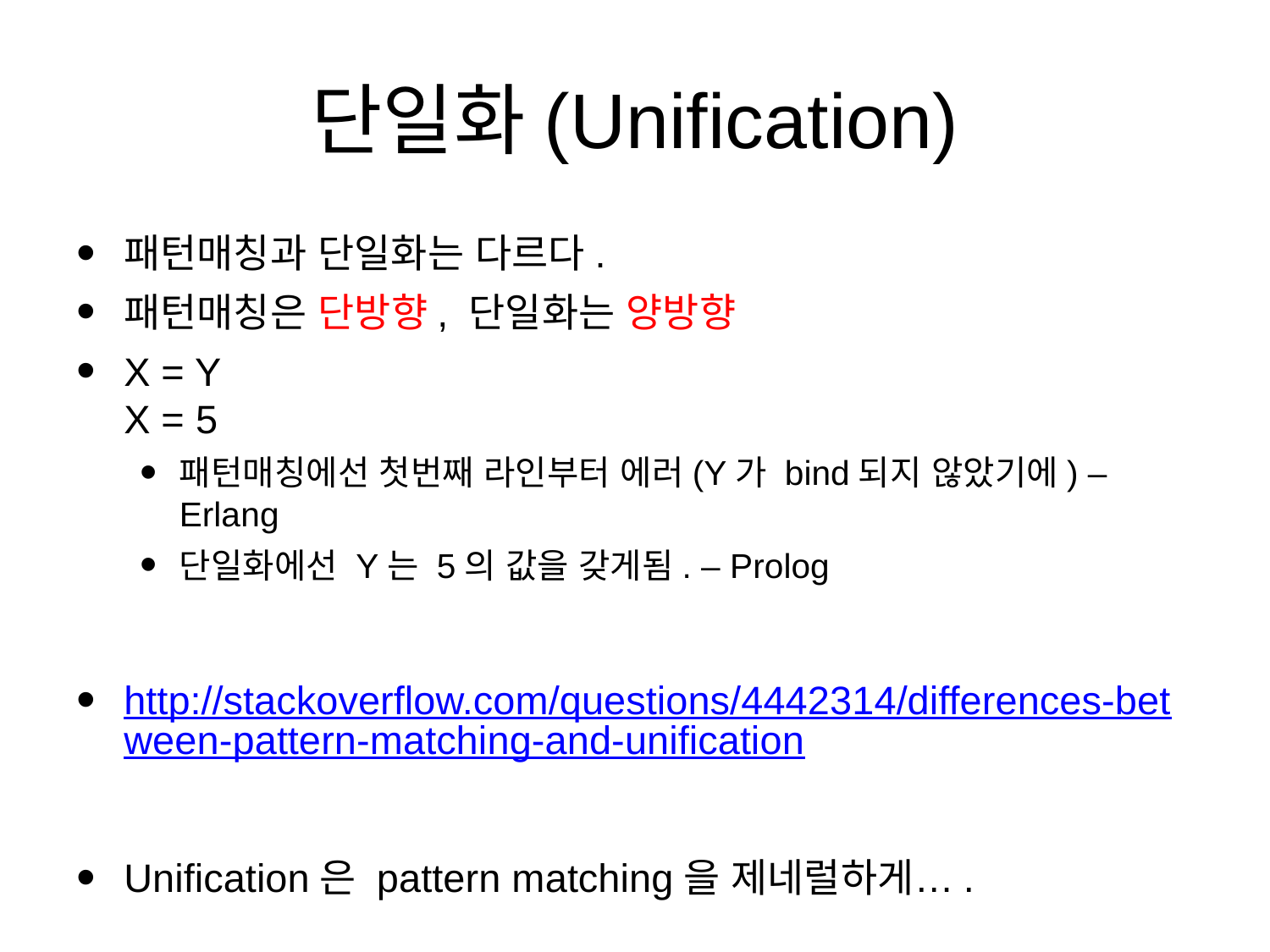

# 단일화(Unification)
패턴매칭과 단일화는 다르다.
패턴매칭은 단방향, 단일화는 양방향
X = Y
X = 5
패턴매칭에선 첫번째 라인부터 에러(Y가 bind되지 않았기에) – Erlang
단일화에선 Y는 5의 값을 갖게됨. – Prolog

http://stackoverflow.com/questions/4442314/differences-between-pattern-matching-and-unification

Unification은 pattern matching을 제네럴하게….